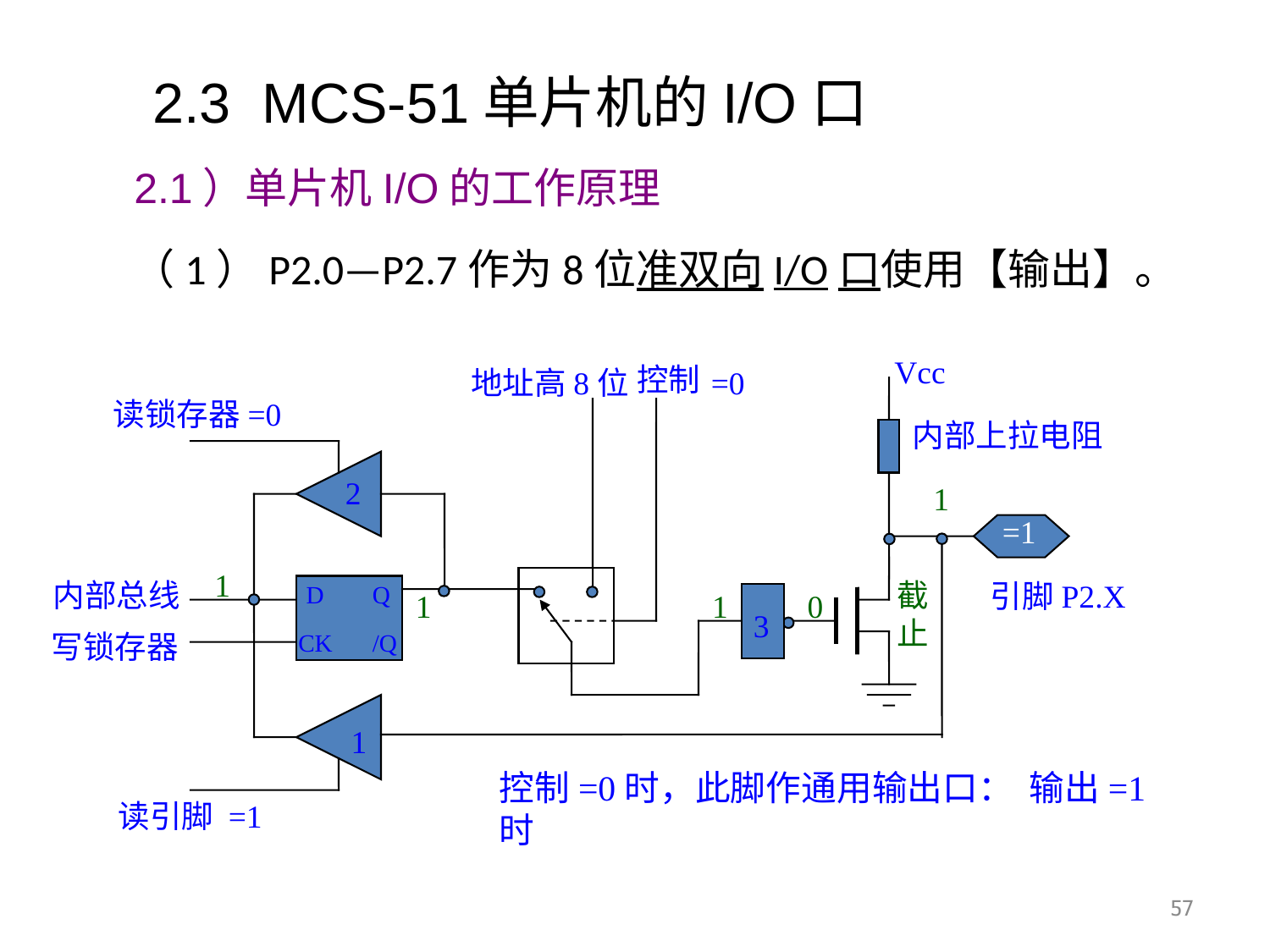

# 2.3  MCS-51单片机的I/O口
2.1）单片机I/O的工作原理
（1）P2.0—P2.7作为8位准双向I/O口使用【输出】。
Vcc
控制
地址高8位
=0

读锁存器=0

内部上拉电阻

2

1

=1

1

内部总线
截止
 引脚P2.X
D
Q

1
1
0

3

写锁存器
CK
/Q

1

控制=0时，此脚作通用输出口：  输出=1时
读引脚 =1

57